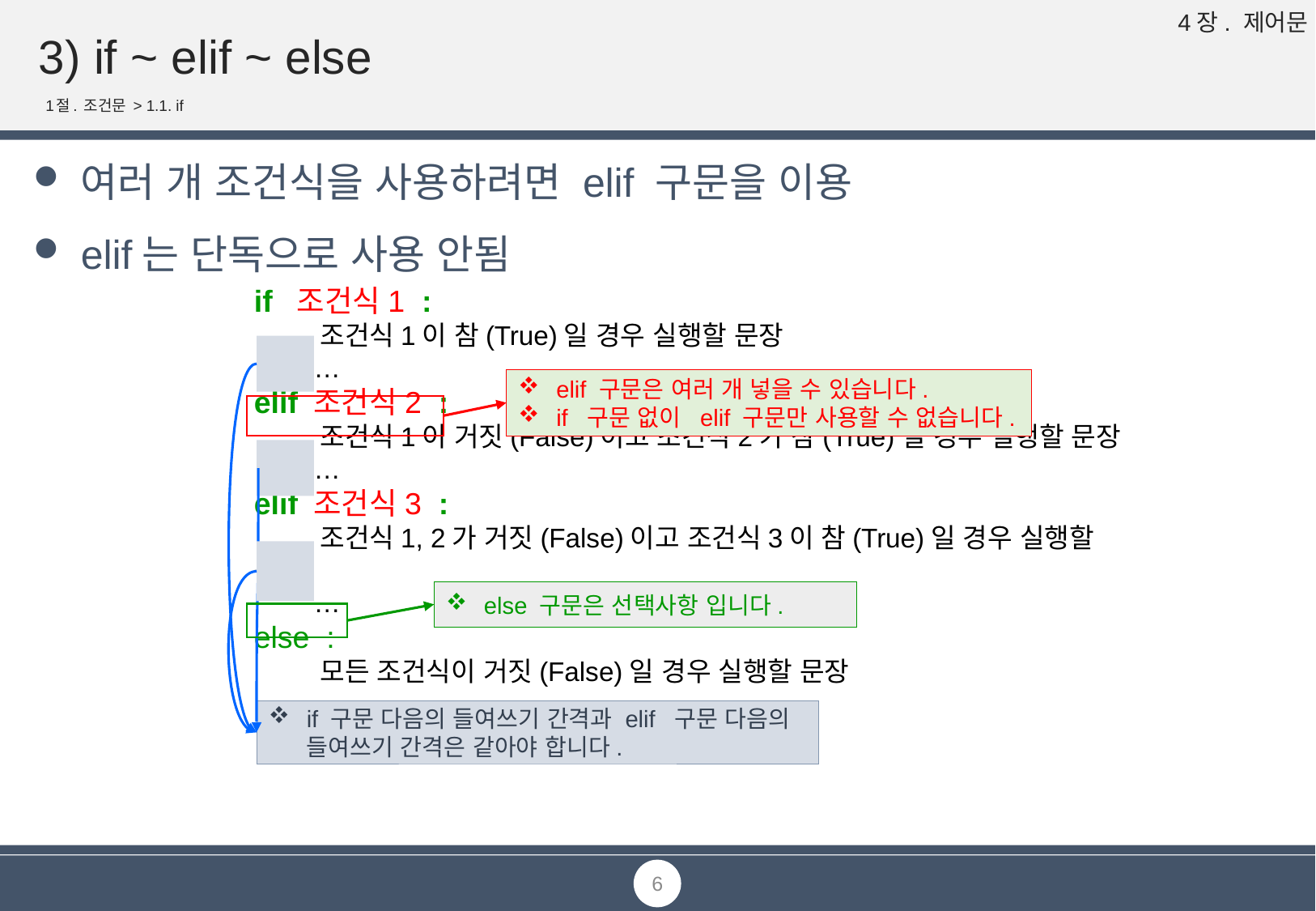

# 3) if ~ elif ~ else
1절. 조건문 > 1.1. if
여러 개 조건식을 사용하려면 elif 구문을 이용
elif는 단독으로 사용 안됨

if  조건식1  :
        조건식1이 참(True)일 경우 실행할 문장
        …
elif 조건식2  :
        조건식1이 거짓(False)이고 조건식2가 참(True)일 경우 실행할 문장
        …
elif 조건식3  :
        조건식1, 2가 거짓(False)이고 조건식3이 참(True)일 경우 실행할 문장
        …
else  :
        모든 조건식이 거짓(False)일 경우 실행할 문장

if 구문 다음의 들여쓰기 간격과 elif  구문 다음의 들여쓰기 간격은 같아야 합니다.
elif 구문은 여러 개 넣을 수 있습니다.
if  구문 없이  elif 구문만 사용할 수 없습니다.

else 구문은 선택사항 입니다.

6